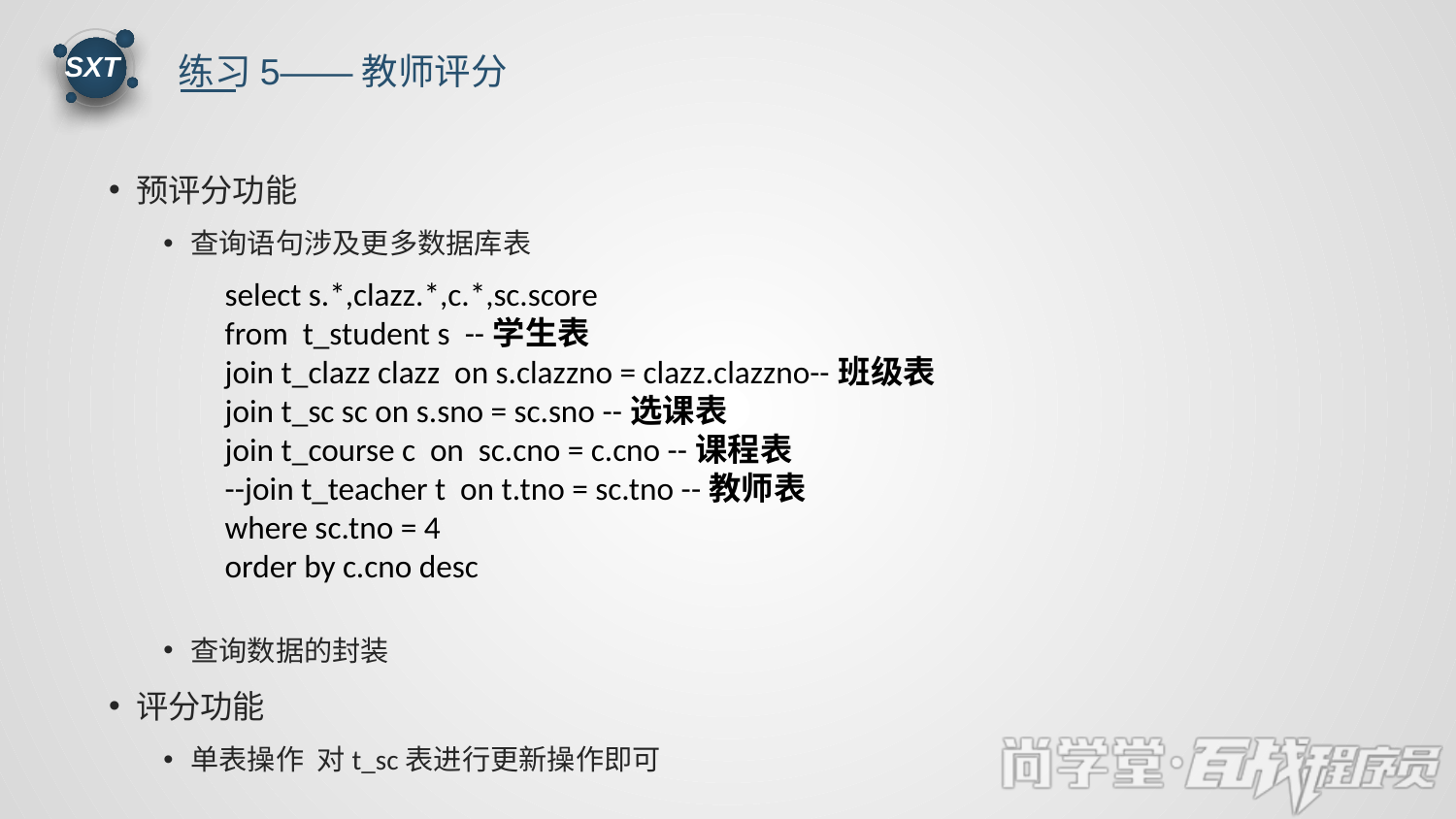

练习5——教师评分
SXT
预评分功能
查询语句涉及更多数据库表

查询数据的封装
评分功能
单表操作  对t_sc表进行更新操作即可
select s.*,clazz.*,c.*,sc.score
from  t_student s  --学生表
join t_clazz clazz  on s.clazzno = clazz.clazzno--班级表
join t_sc sc on s.sno = sc.sno --选课表
join t_course c  on  sc.cno = c.cno --课程表
--join t_teacher t  on t.tno = sc.tno --教师表
where sc.tno = 4
order by c.cno desc